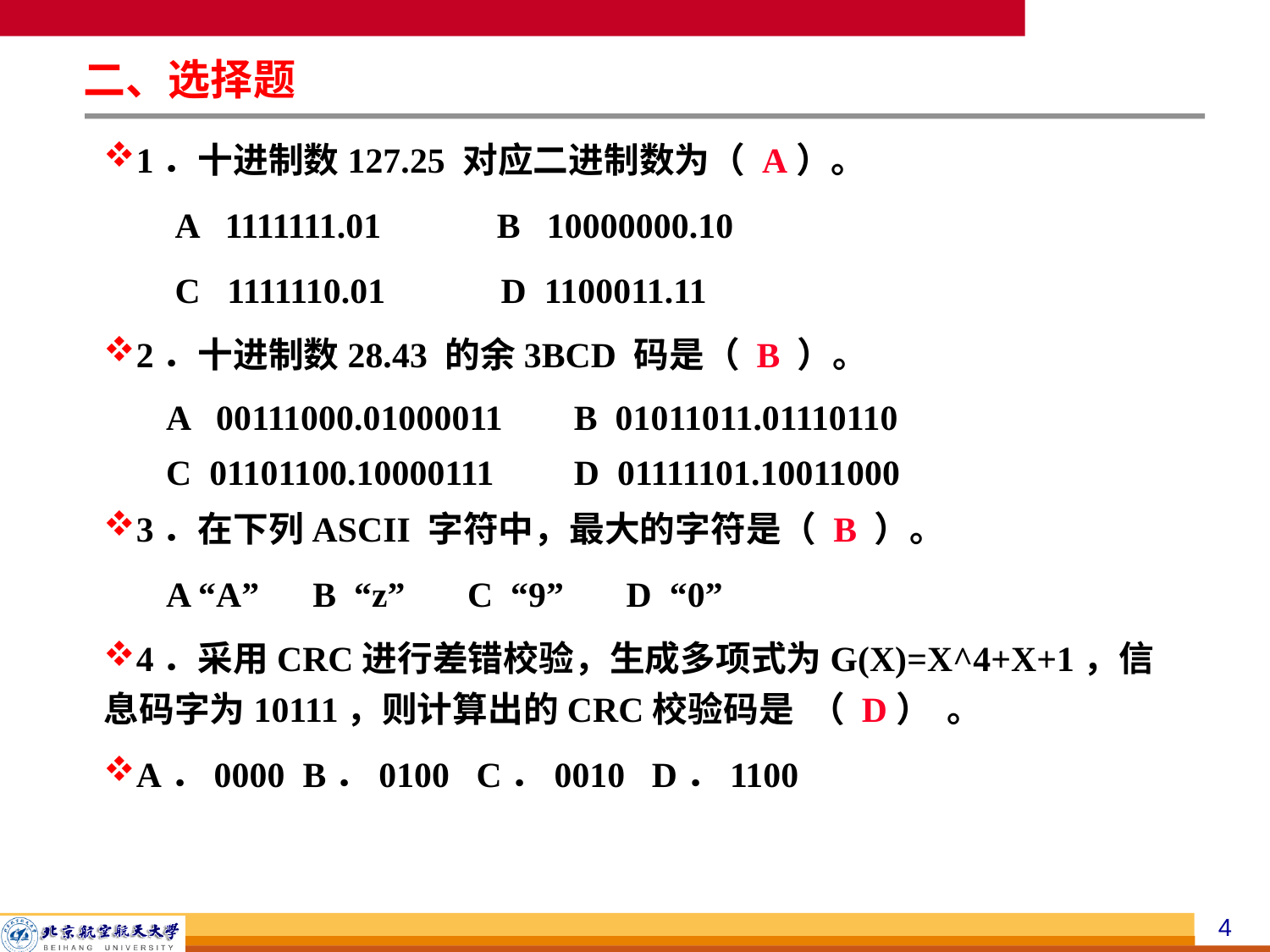

二、选择题

1．十进制数127.25 对应二进制数为（ A）。
        A   1111111.01             B   10000000.10
        C   1111110.01             D  1100011.11
2．十进制数28.43 的余3BCD 码是（ B ）。
       A   00111000.01000011        B  01011011.01110110
       C  01101100.10000111         D  01111101.10011000
3．在下列ASCII 字符中，最大的字符是（ B ）。
       A “A”      B  “z”       C  “9”       D  “0”
4．采用CRC进行差错校验，生成多项式为G(X)=X^4+X+1，信息码字为10111，则计算出的CRC校验码是  （ D）  。
A．0000  B．0100   C．0010   D．1100